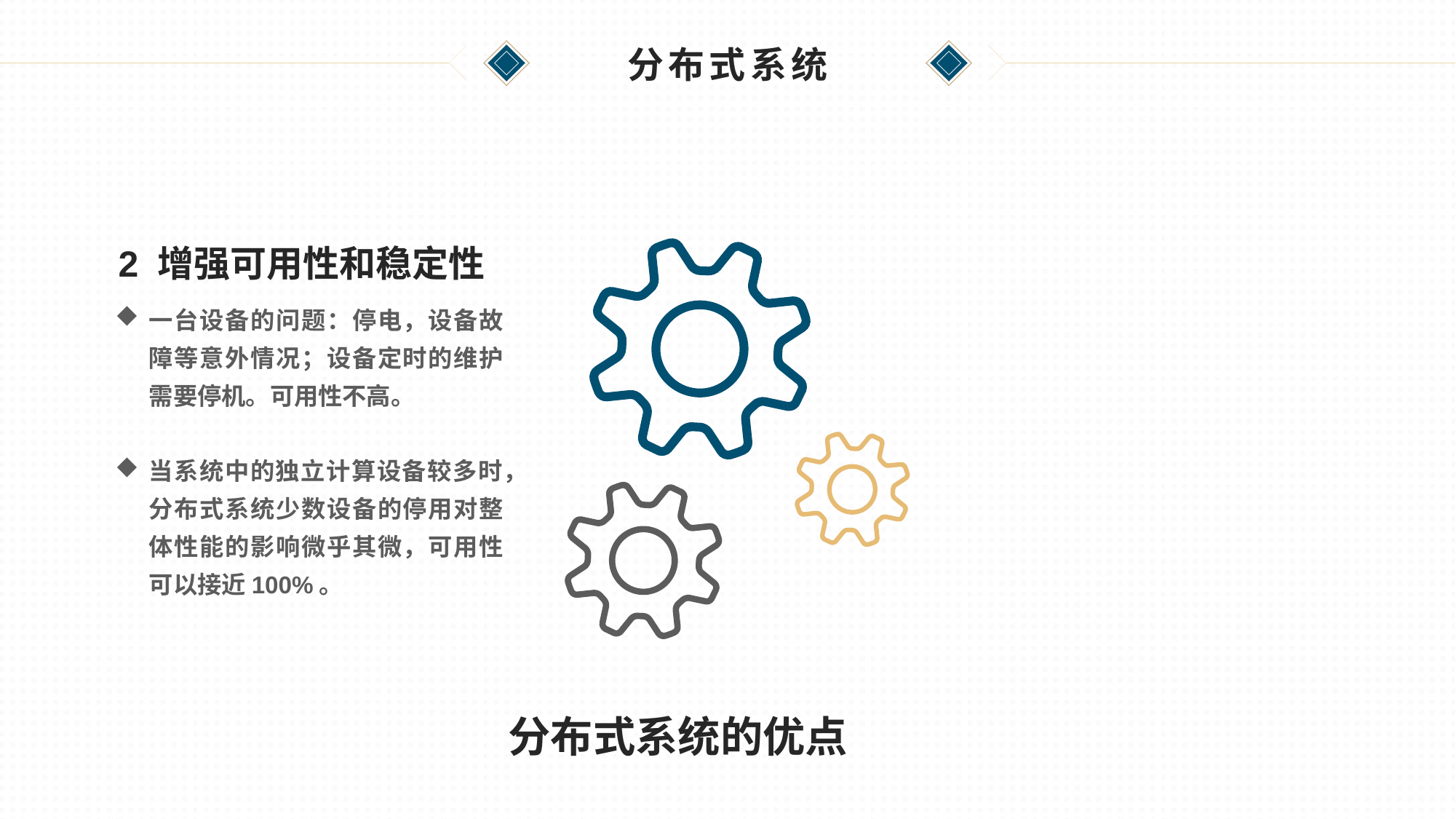

# 分布式系统

2 增强可用性和稳定性
一台设备的问题：停电，设备故障等意外情况；设备定时的维护需要停机。可用性不高。

当系统中的独立计算设备较多时，分布式系统少数设备的停用对整体性能的影响微乎其微，可用性可以接近100%。
分布式系统的优点